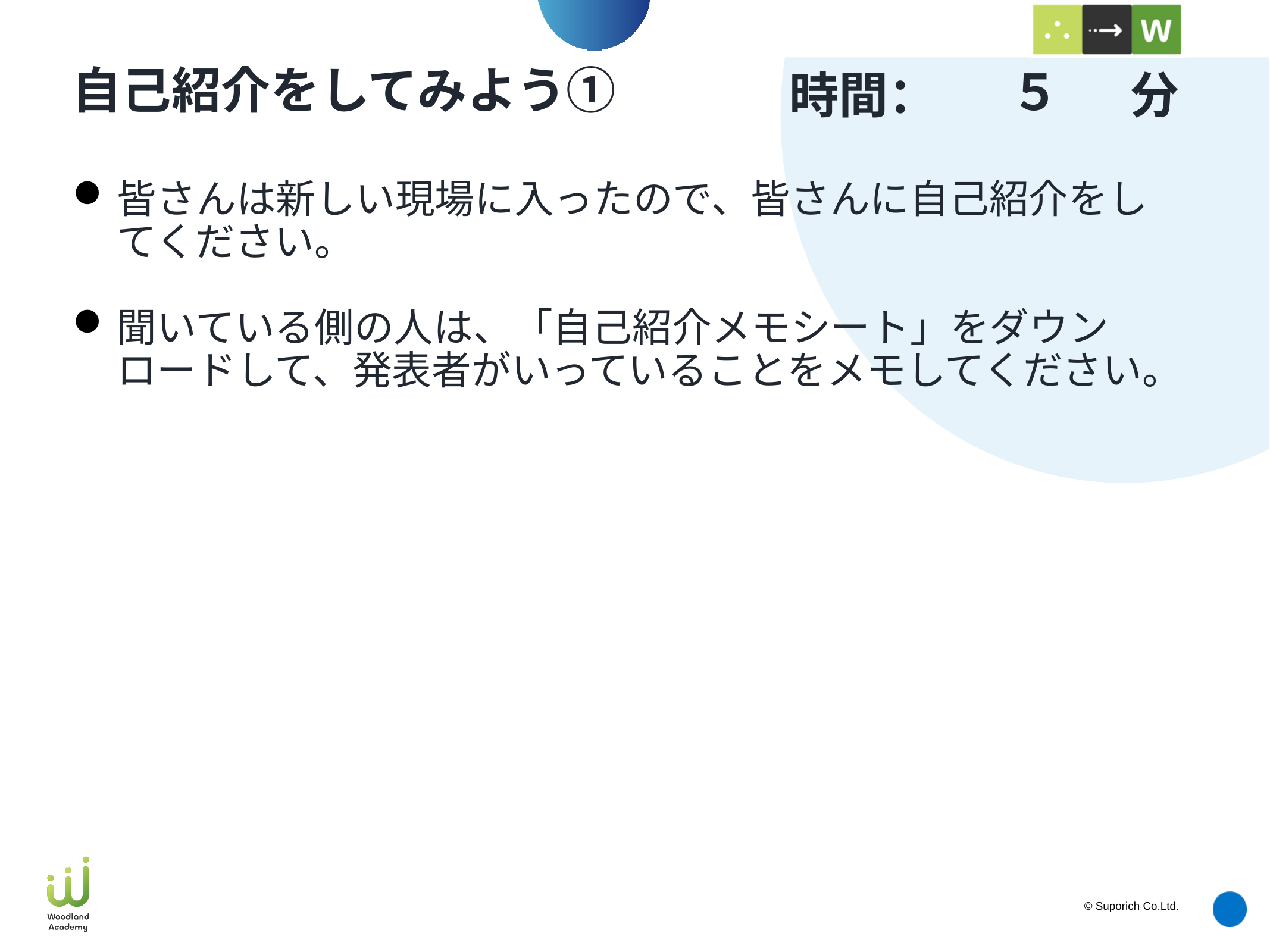

５
# 自己紹介をしてみよう①
皆さんは新しい現場に入ったので、皆さんに自己紹介をしてください。

聞いている側の人は、「自己紹介メモシート」をダウンロードして、発表者がいっていることをメモしてください。